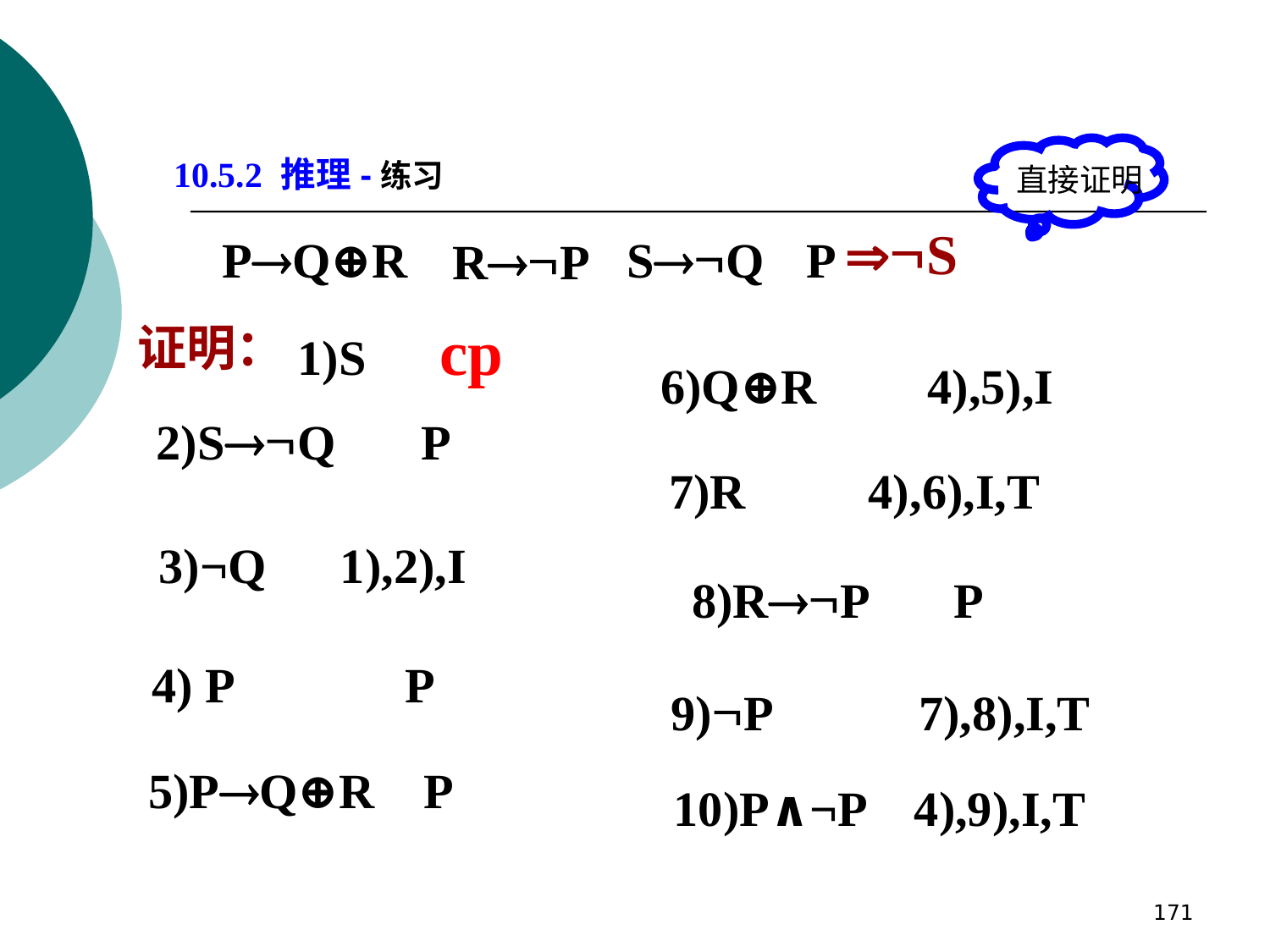

直接证明
10.5.2 推理-练习
⇒¬S
P→Q⊕R
S→¬Q
P
R→¬P
1)S      cp
证明：
6)Q⊕R         4),5),I
2)S→¬Q       P
7)R          4),6),I,T
3)¬Q      1),2),I
8)R→¬P       P
4) P              P
9)¬P            7),8),I,T
5)P→Q⊕R    P
10)P∧¬P    4),9),I,T
171